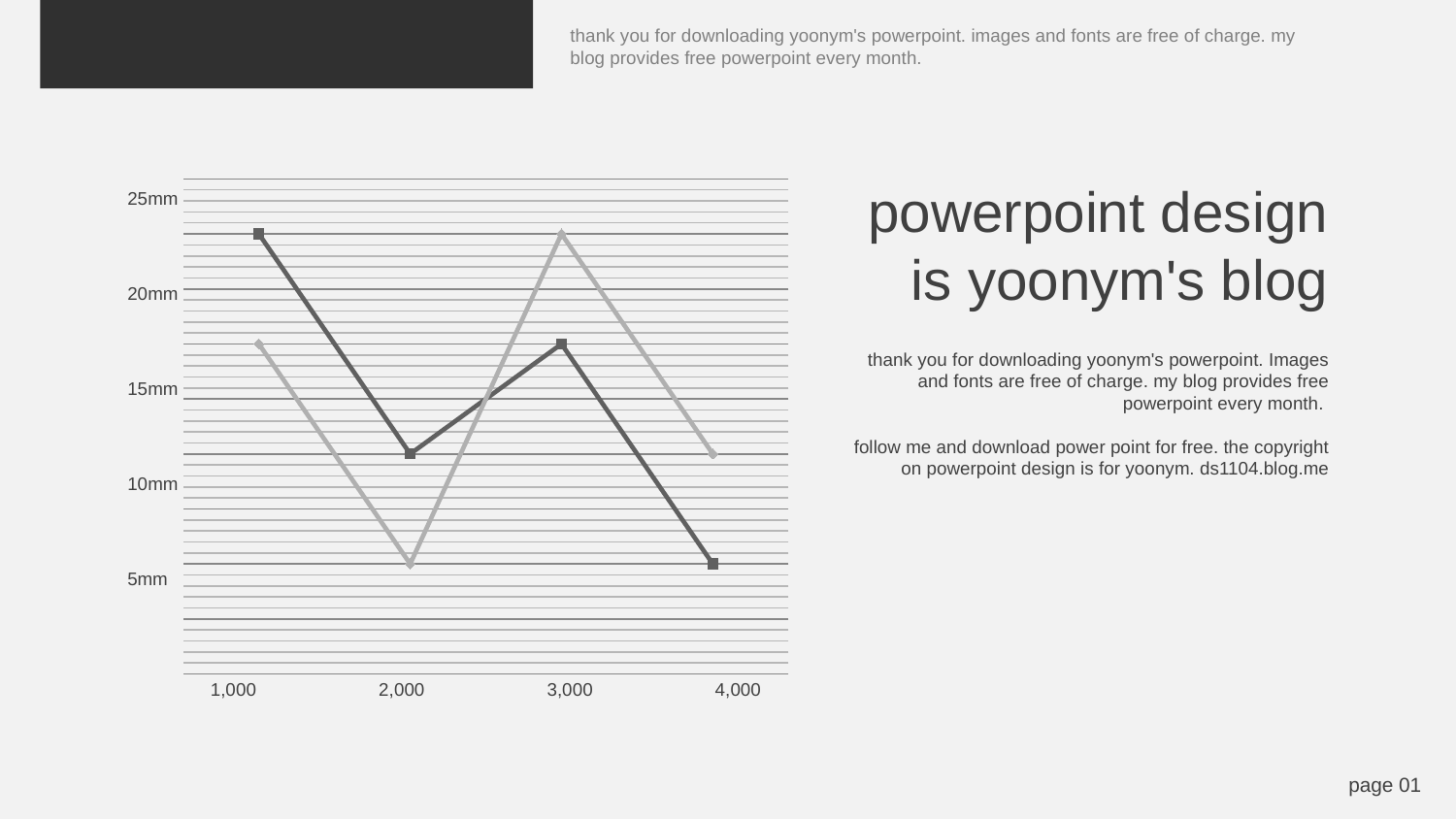

01
please enter the title
thank you for downloading yoonym's powerpoint. images and fonts are free of charge. my blog provides free powerpoint every month.
page 01

### Chart

| Category | 계열 1 | 계열 2 | 열1 |
|---|---|---|---|
| 항목 1 | 1.0 | 2.0 | None |
| 항목 2 | 3.0 | 4.0 | None |
| 항목 3 | 2.0 | 1.0 | None |
| 항목 4 | 4.0 | 3.0 | None |
25mm
20mm
15mm
10mm
5mm
1,000
2,000
3,000
4,000
powerpoint design is yoonym's blog
thank you for downloading yoonym's powerpoint. Images and fonts are free of charge. my blog provides free powerpoint every month.

follow me and download power point for free. the copyright on powerpoint design is for yoonym. ds1104.blog.me